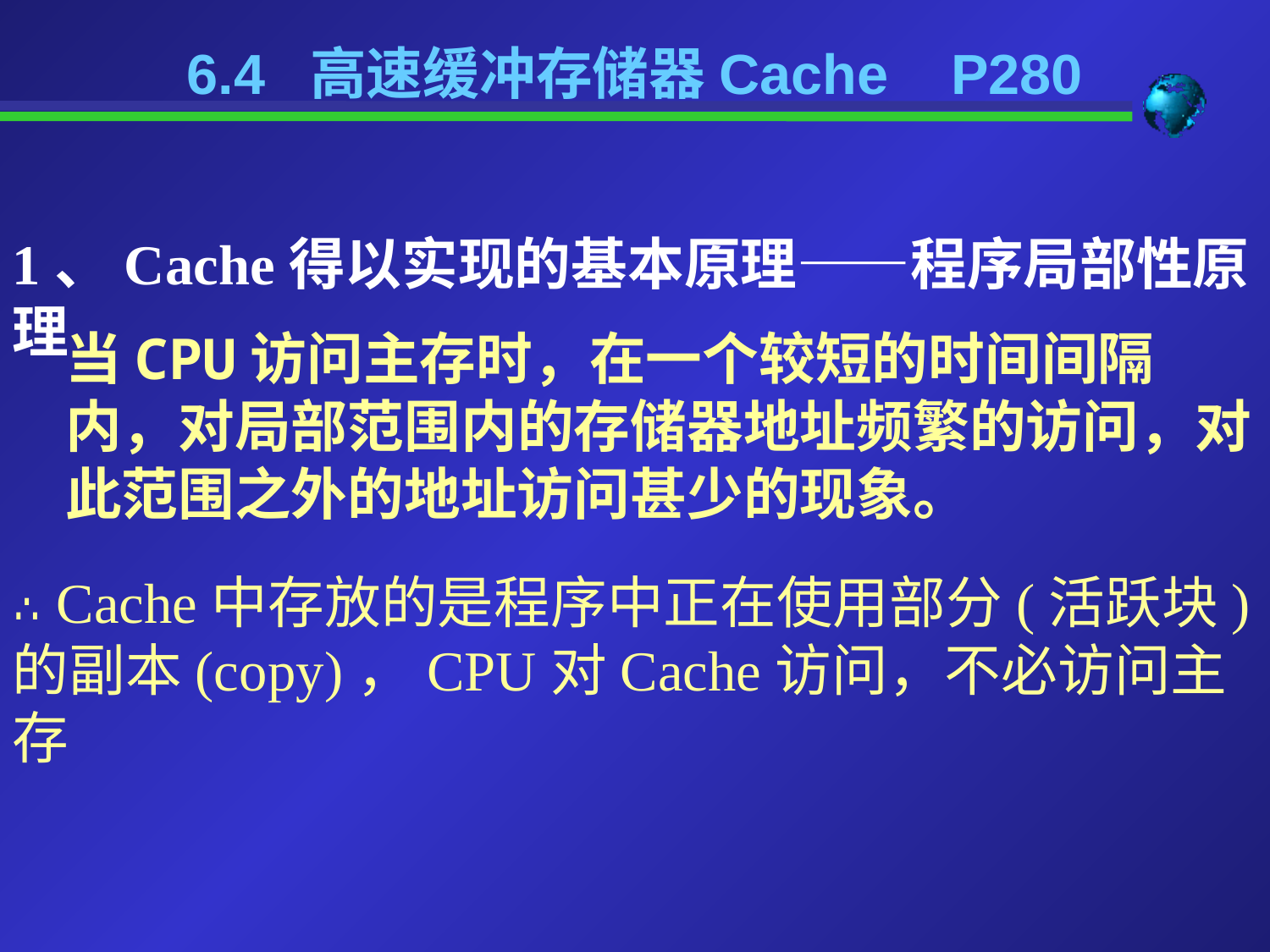

6.4  高速缓冲存储器Cache    P280
1、Cache得以实现的基本原理——程序局部性原理
当CPU访问主存时，在一个较短的时间间隔内，对局部范围内的存储器地址频繁的访问，对此范围之外的地址访问甚少的现象。
∴ Cache中存放的是程序中正在使用部分(活跃块)的副本(copy)，CPU对Cache访问，不必访问主存
51